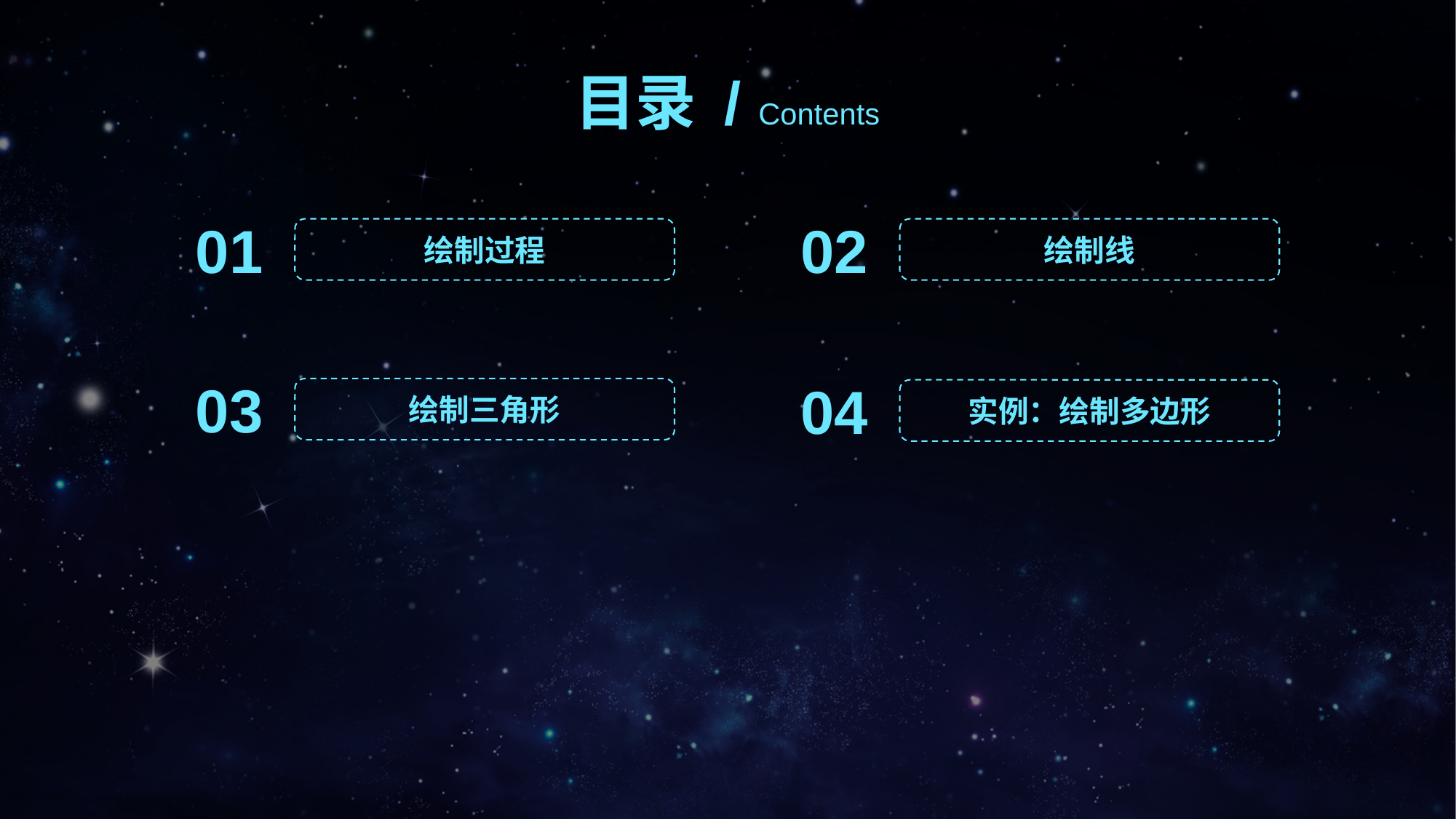

目录 / Contents
01
02
绘制过程
绘制线
03
04
绘制三角形
实例：绘制多边形